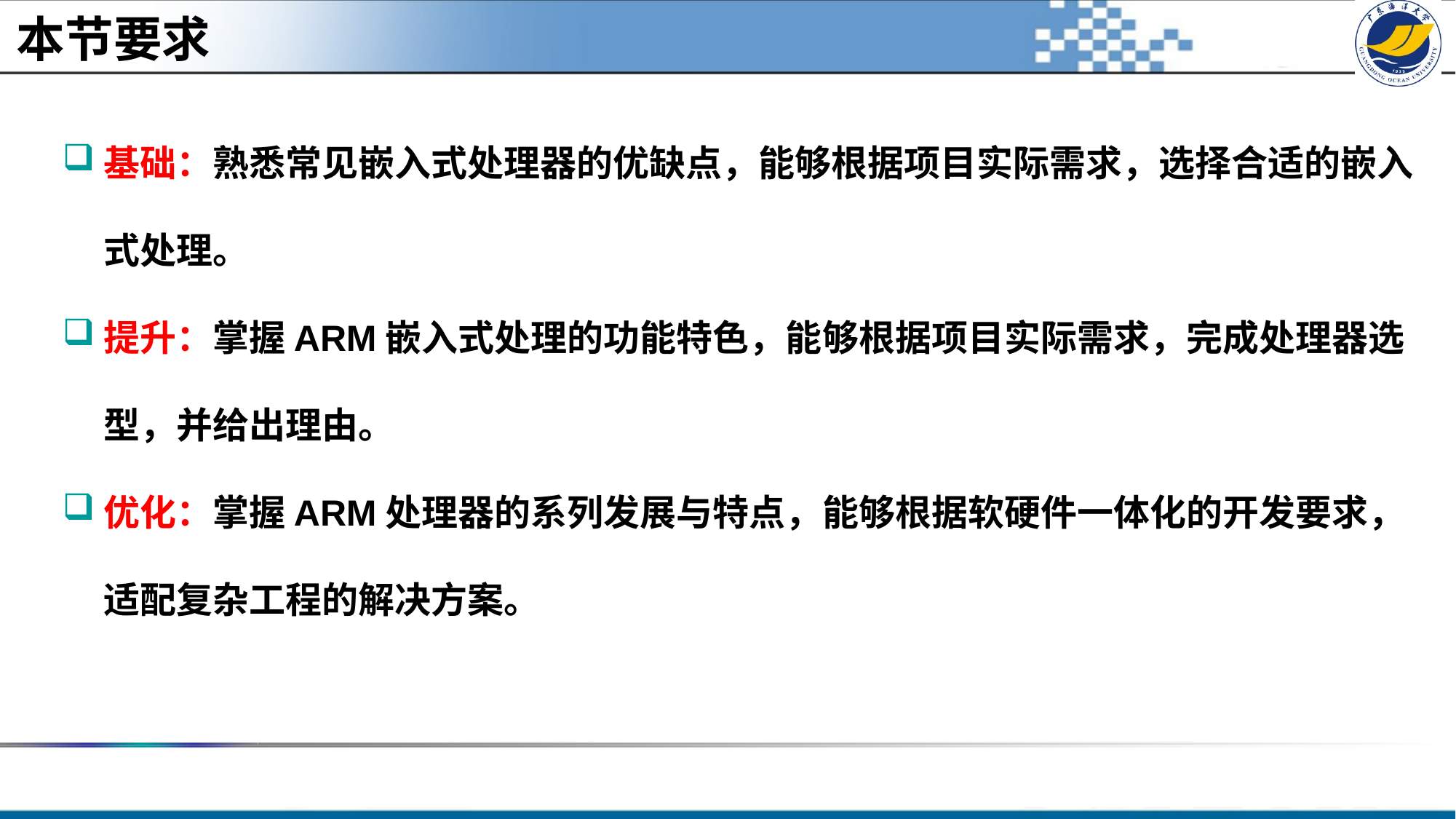

# 本节要求
基础：熟悉常见嵌入式处理器的优缺点，能够根据项目实际需求，选择合适的嵌入式处理。
提升：掌握ARM嵌入式处理的功能特色，能够根据项目实际需求，完成处理器选型，并给出理由。
优化：掌握ARM处理器的系列发展与特点，能够根据软硬件一体化的开发要求，适配复杂工程的解决方案。
3